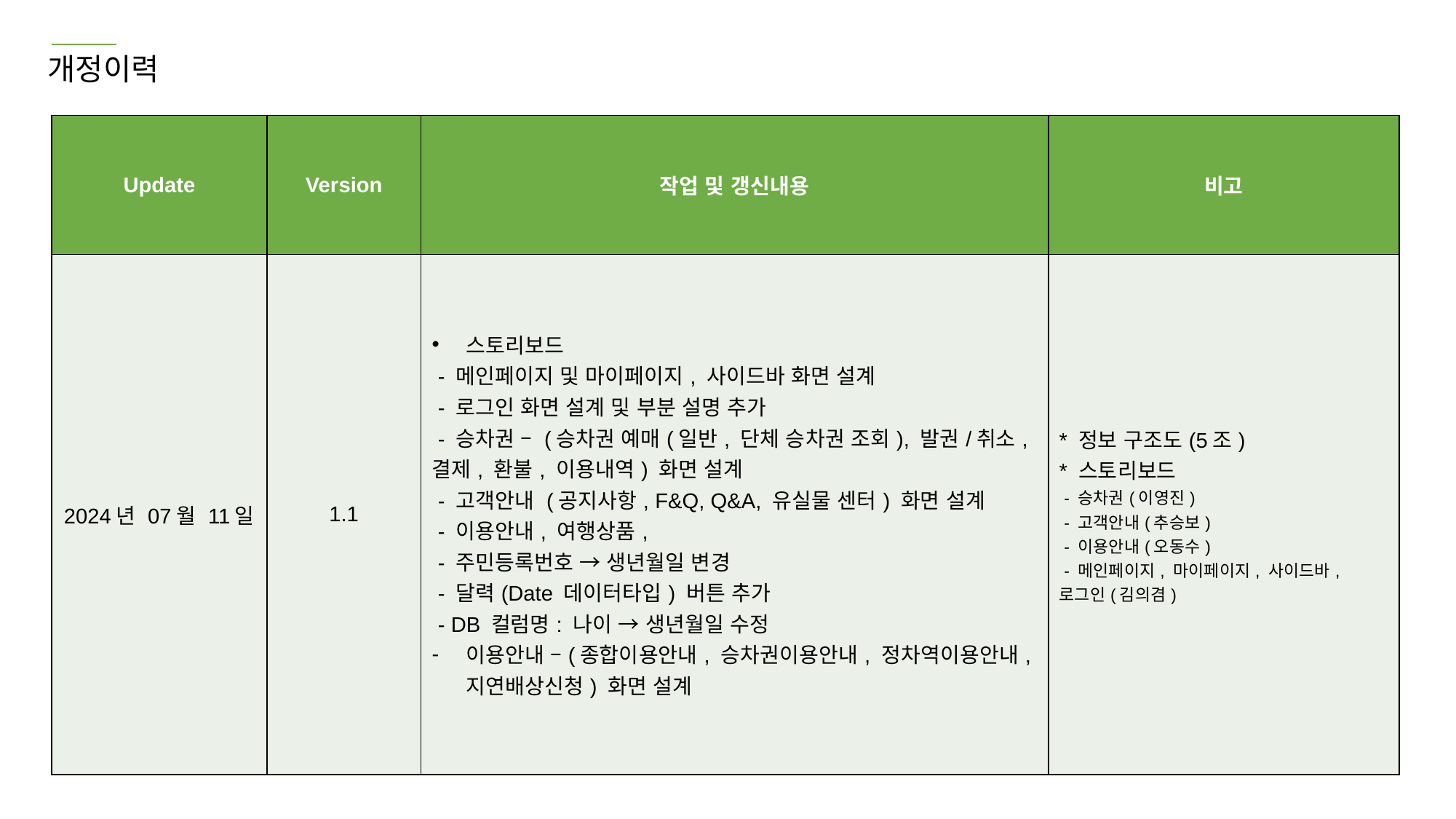

개정이력
| Update | Version | 작업 및 갱신내용 | 비고 |
| --- | --- | --- | --- |
| 2024년 07월 11일 | 1.1 | 스토리보드 - 메인페이지 및 마이페이지, 사이드바 화면 설계 - 로그인 화면 설계 및 부분 설명 추가 - 승차권 – (승차권 예매(일반, 단체 승차권 조회), 발권/취소, 결제, 환불, 이용내역) 화면 설계 - 고객안내 (공지사항, F&Q, Q&A, 유실물 센터) 화면 설계 - 이용안내, 여행상품, - 주민등록번호 → 생년월일 변경 - 달력(Date 데이터타입) 버튼 추가 - DB 컬럼명: 나이 → 생년월일 수정 이용안내 –(종합이용안내, 승차권이용안내, 정차역이용안내, 지연배상신청) 화면 설계 | \* 정보 구조도(5조) \* 스토리보드 - 승차권(이영진) - 고객안내(추승보) - 이용안내(오동수) - 메인페이지, 마이페이지, 사이드바, 로그인(김의겸) |